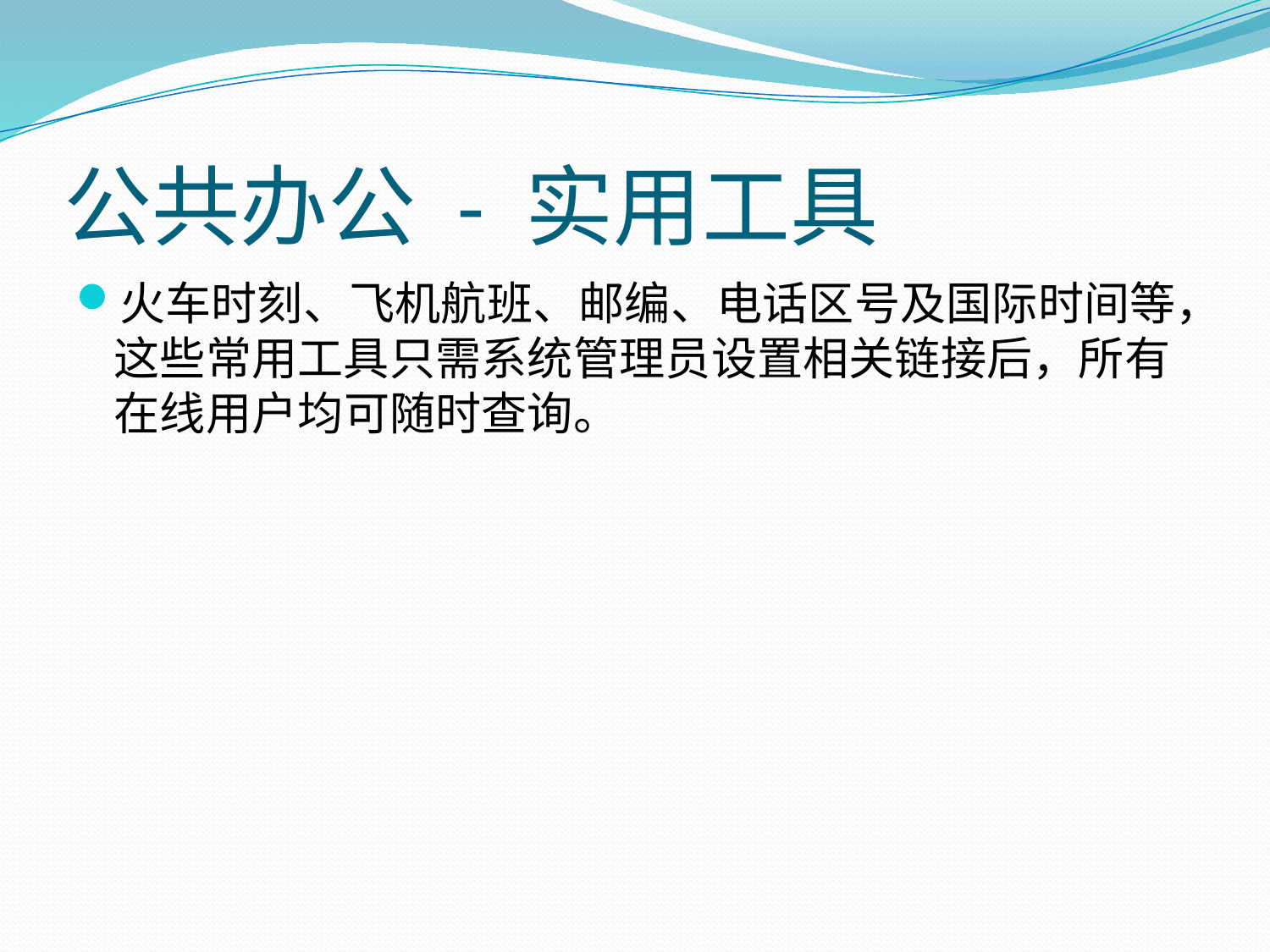

# 公共办公 - 实用工具
火车时刻、飞机航班、邮编、电话区号及国际时间等，这些常用工具只需系统管理员设置相关链接后，所有在线用户均可随时查询。